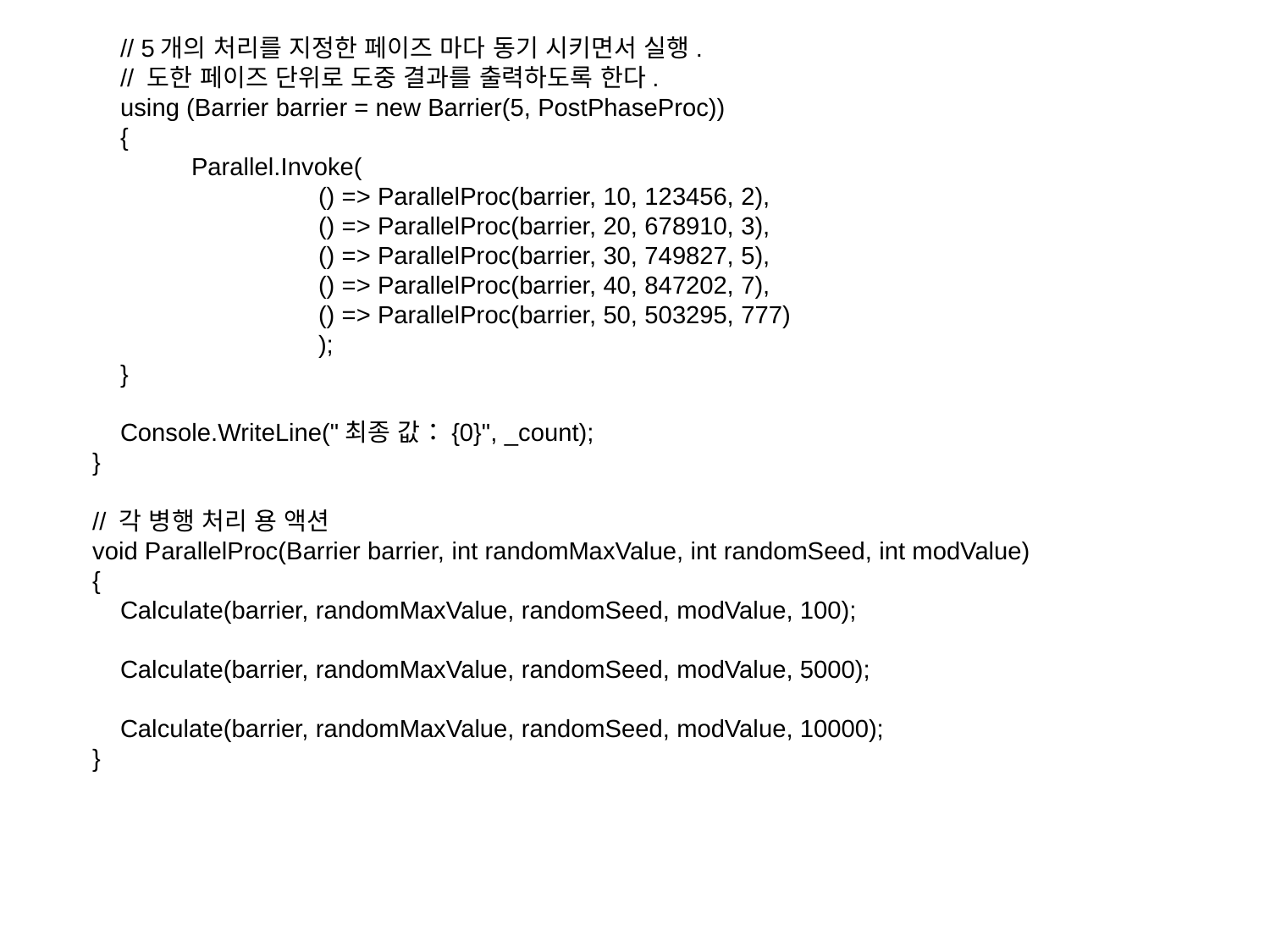

// 5개의 처리를 지정한 페이즈 마다 동기 시키면서 실행.
        // 도한 페이즈 단위로 도중 결과를 출력하도록 한다.
        using (Barrier barrier = new Barrier(5, PostPhaseProc))
        {
	Parallel.Invoke(
		() => ParallelProc(barrier, 10, 123456, 2),
		() => ParallelProc(barrier, 20, 678910, 3),
		() => ParallelProc(barrier, 30, 749827, 5),
		() => ParallelProc(barrier, 40, 847202, 7),
		() => ParallelProc(barrier, 50, 503295, 777)
		);
        }

        Console.WriteLine("최종 값：{0}", _count);
    }

    // 각 병행 처리 용 액션
    void ParallelProc(Barrier barrier, int randomMaxValue, int randomSeed, int modValue)
    {
        Calculate(barrier, randomMaxValue, randomSeed, modValue, 100);

        Calculate(barrier, randomMaxValue, randomSeed, modValue, 5000);

        Calculate(barrier, randomMaxValue, randomSeed, modValue, 10000);
    }